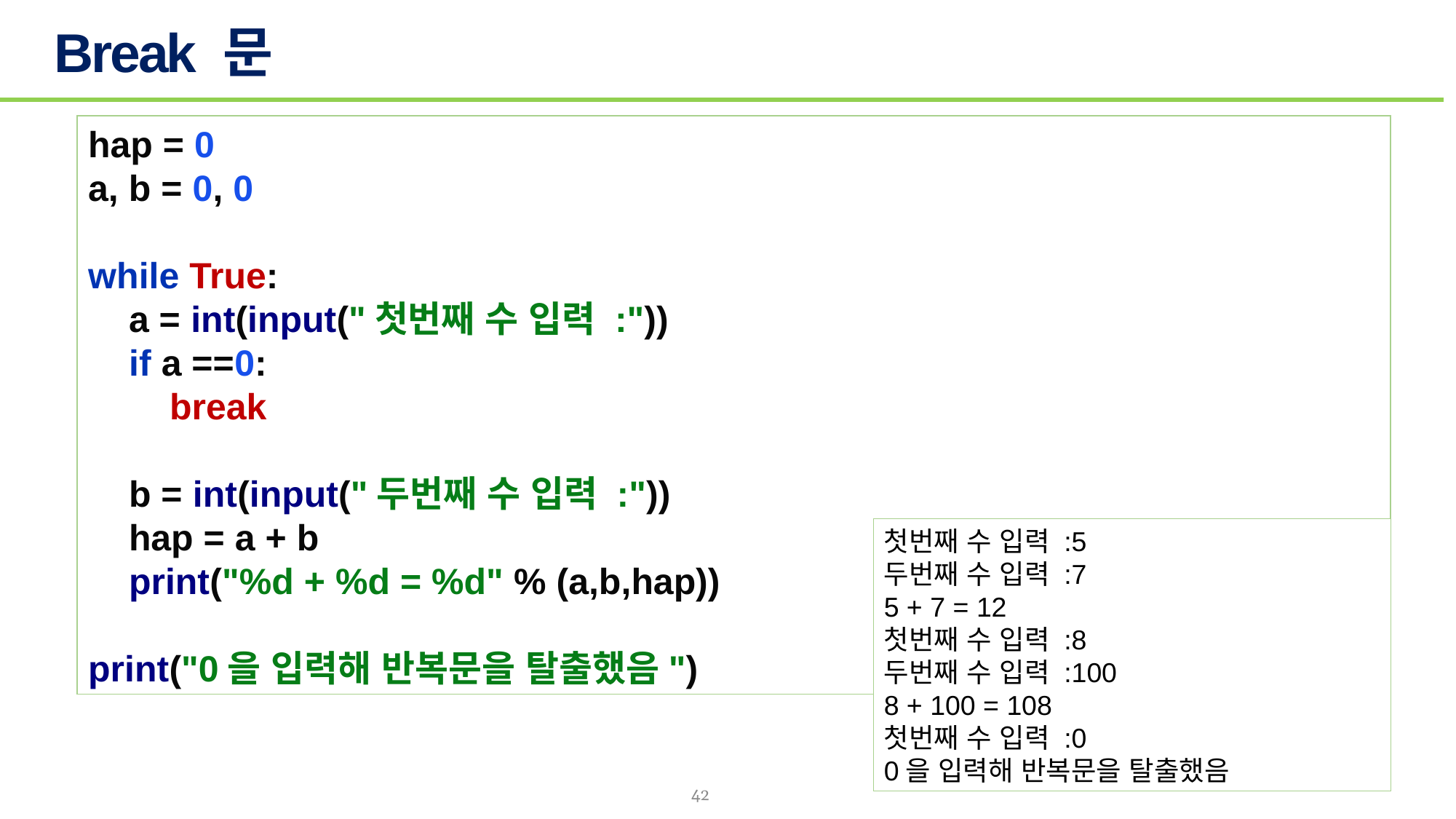

# Break 문
hap = 0
a, b = 0, 0
while True:
    a = int(input("첫번째 수 입력 :"))
    if a ==0:
        break
    b = int(input("두번째 수 입력 :"))
    hap = a + b
    print("%d + %d = %d" % (a,b,hap))
print("0을 입력해 반복문을 탈출했음")
첫번째 수 입력 :5
두번째 수 입력 :7
5 + 7 = 12
첫번째 수 입력 :8
두번째 수 입력 :100
8 + 100 = 108
첫번째 수 입력 :0
0을 입력해 반복문을 탈출했음
42